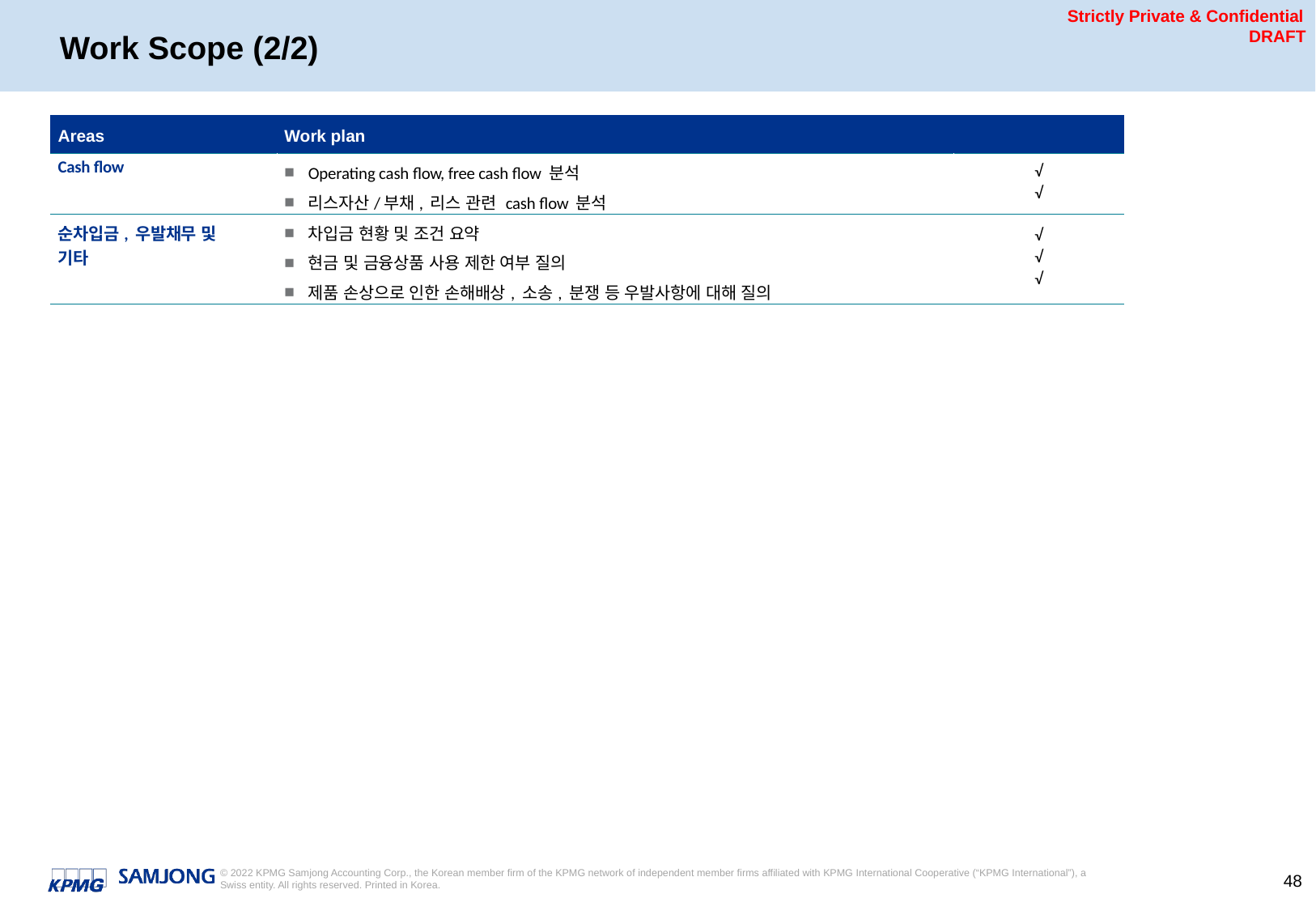

# Work Scope (2/2)
| Areas | Work plan |  |
| --- | --- | --- |
| Cash flow | Operating cash flow, free cash flow 분석 리스자산/부채, 리스 관련 cash flow 분석 | √ √ |
| 순차입금, 우발채무 및 기타 | 차입금 현황 및 조건 요약 현금 및 금융상품 사용 제한 여부 질의 제품 손상으로 인한 손해배상, 소송, 분쟁 등 우발사항에 대해 질의 | √ √ √ |